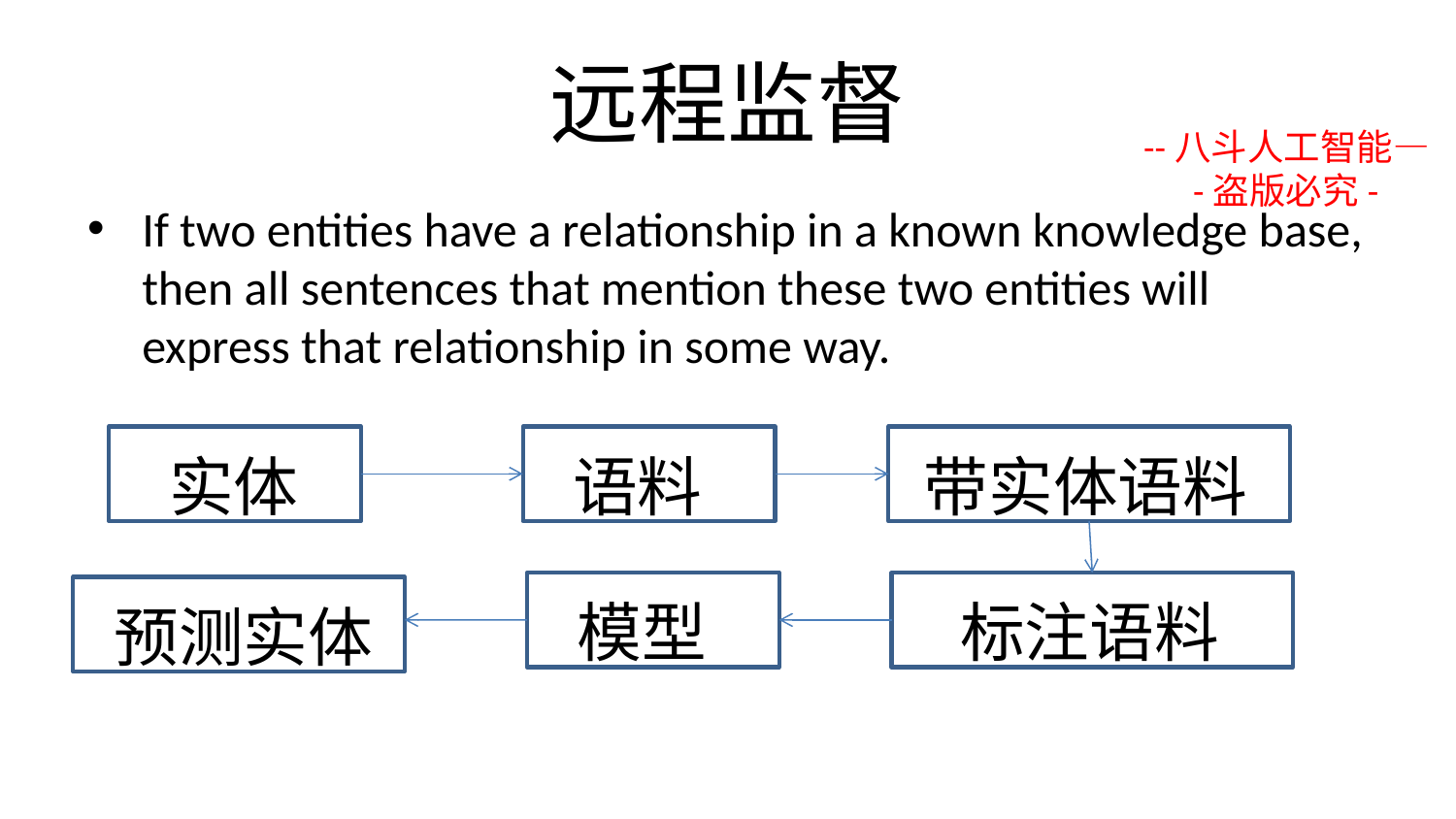

# 远程监督
--八斗人工智能—
      -盗版必究-
If two entities have a relationship in a known knowledge base, then all sentences that mention these two entities will express that relationship in some way.

带实体语料
语料
实体

标注语料
模型
预测实体